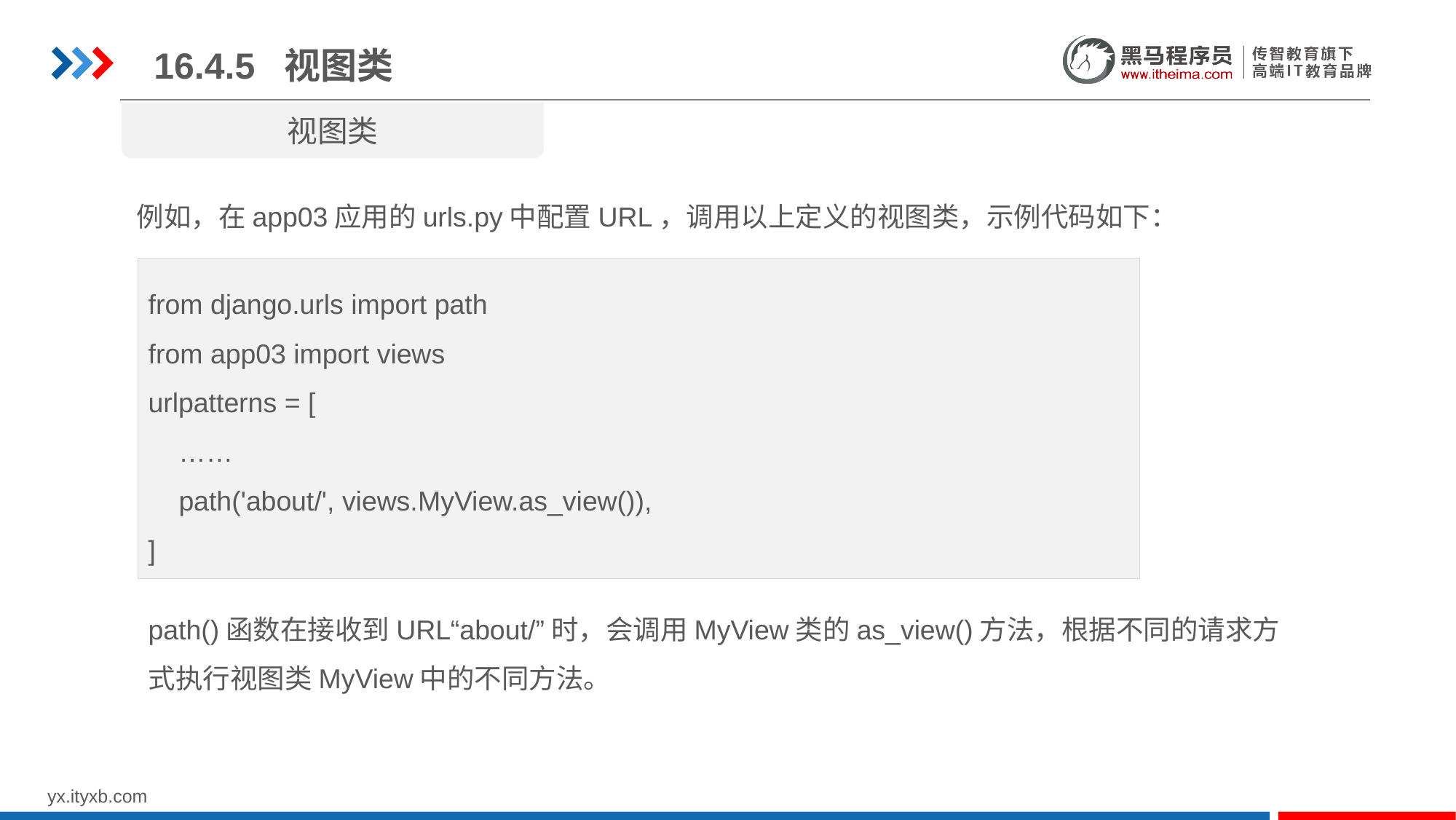

16.4.5  视图类

视图类
例如，在app03应用的urls.py中配置URL，调用以上定义的视图类，示例代码如下：
from django.urls import path
from app03 import views
urlpatterns = [
    ……
    path('about/', views.MyView.as_view()),
]
path()函数在接收到URL“about/”时，会调用MyView类的as_view()方法，根据不同的请求方式执行视图类MyView中的不同方法。